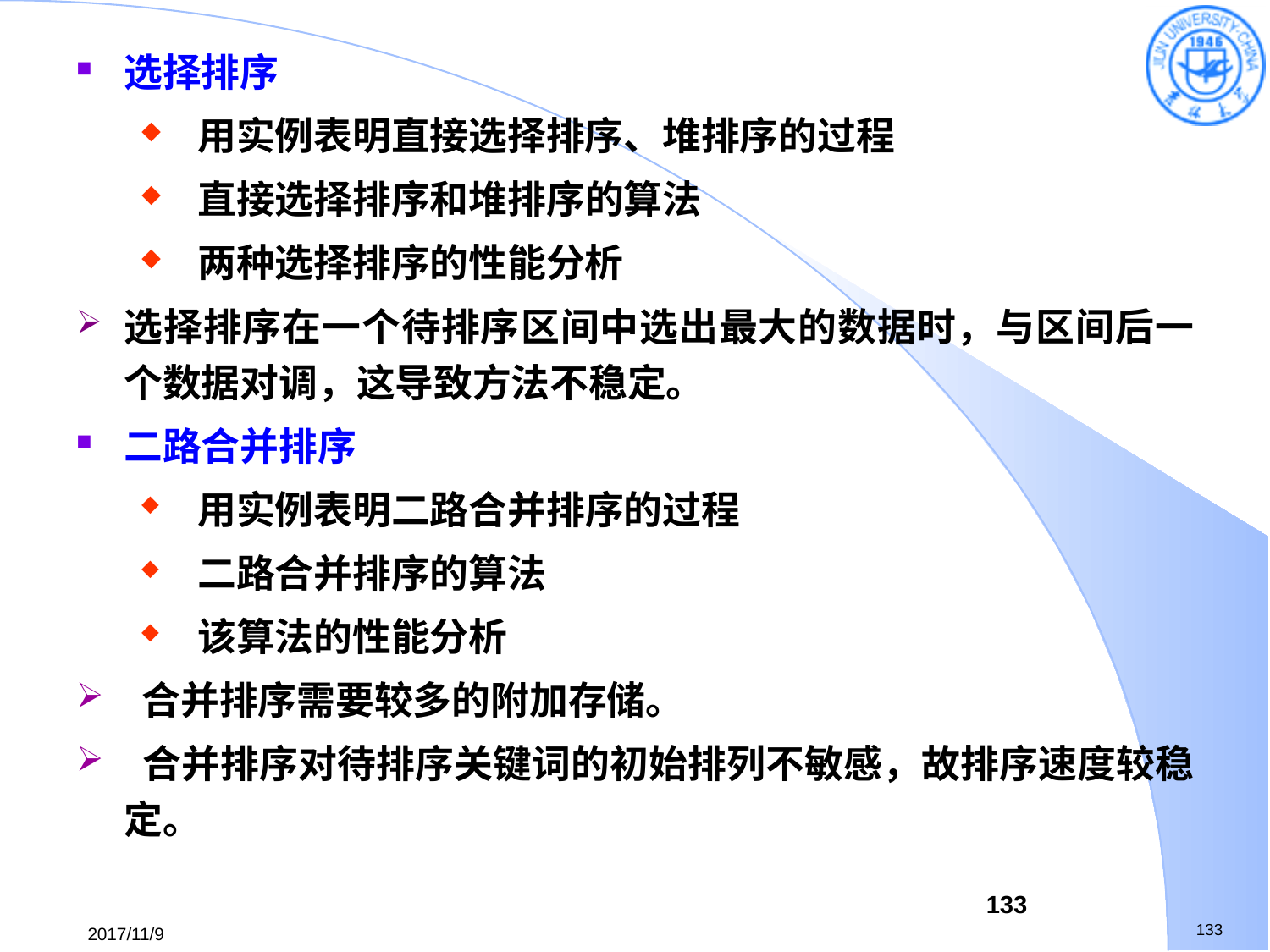

选择排序
 用实例表明直接选择排序、堆排序的过程
 直接选择排序和堆排序的算法
 两种选择排序的性能分析
选择排序在一个待排序区间中选出最大的数据时，与区间后一个数据对调，这导致方法不稳定。
二路合并排序
 用实例表明二路合并排序的过程
 二路合并排序的算法
 该算法的性能分析
 合并排序需要较多的附加存储。
 合并排序对待排序关键词的初始排列不敏感，故排序速度较稳定。
133